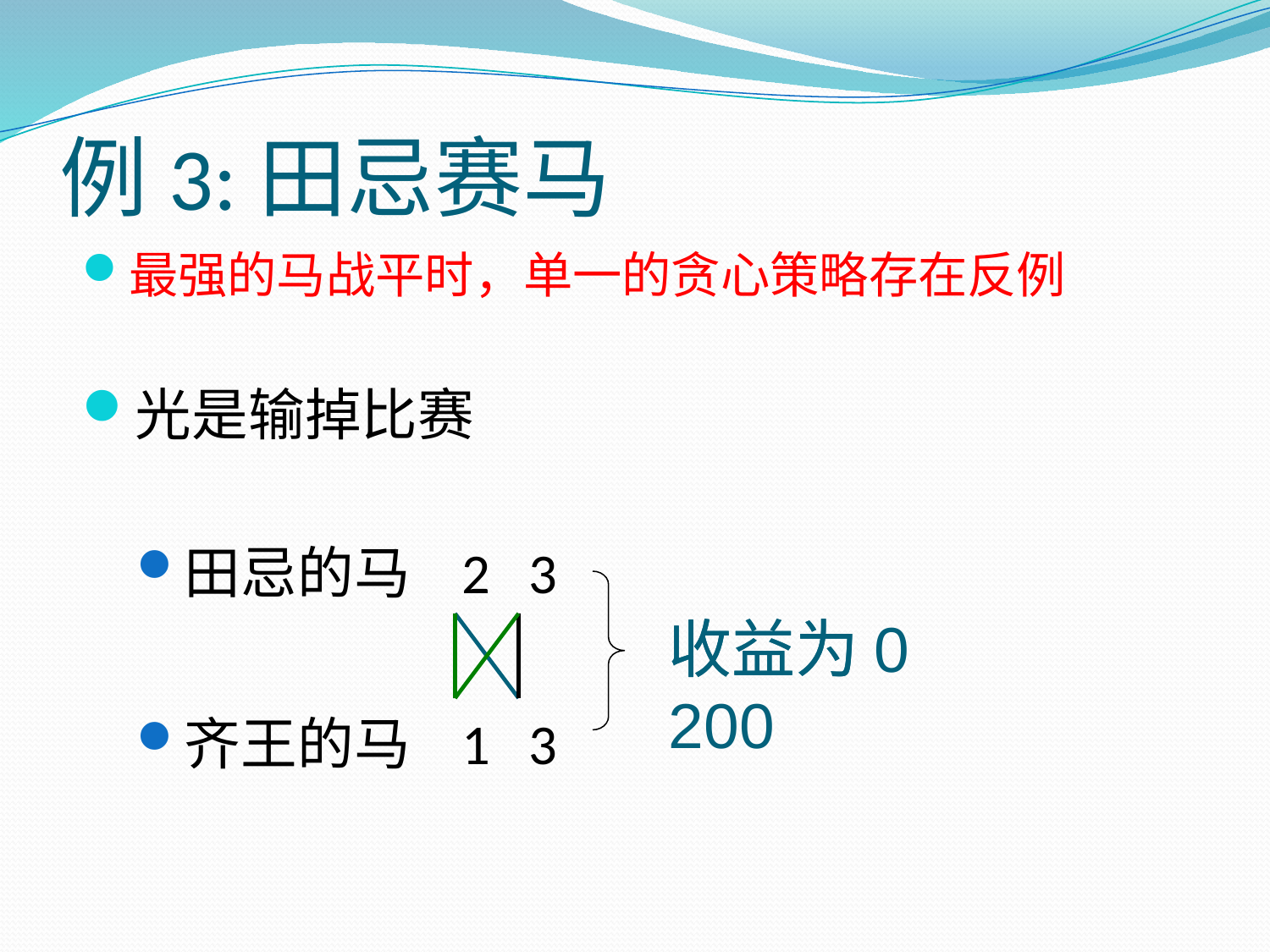

# 例3:田忌赛马
最强的马战平时，单一的贪心策略存在反例

光是输掉比赛

田忌的马   2   3

齐王的马   1   3

收益为200
收益为0